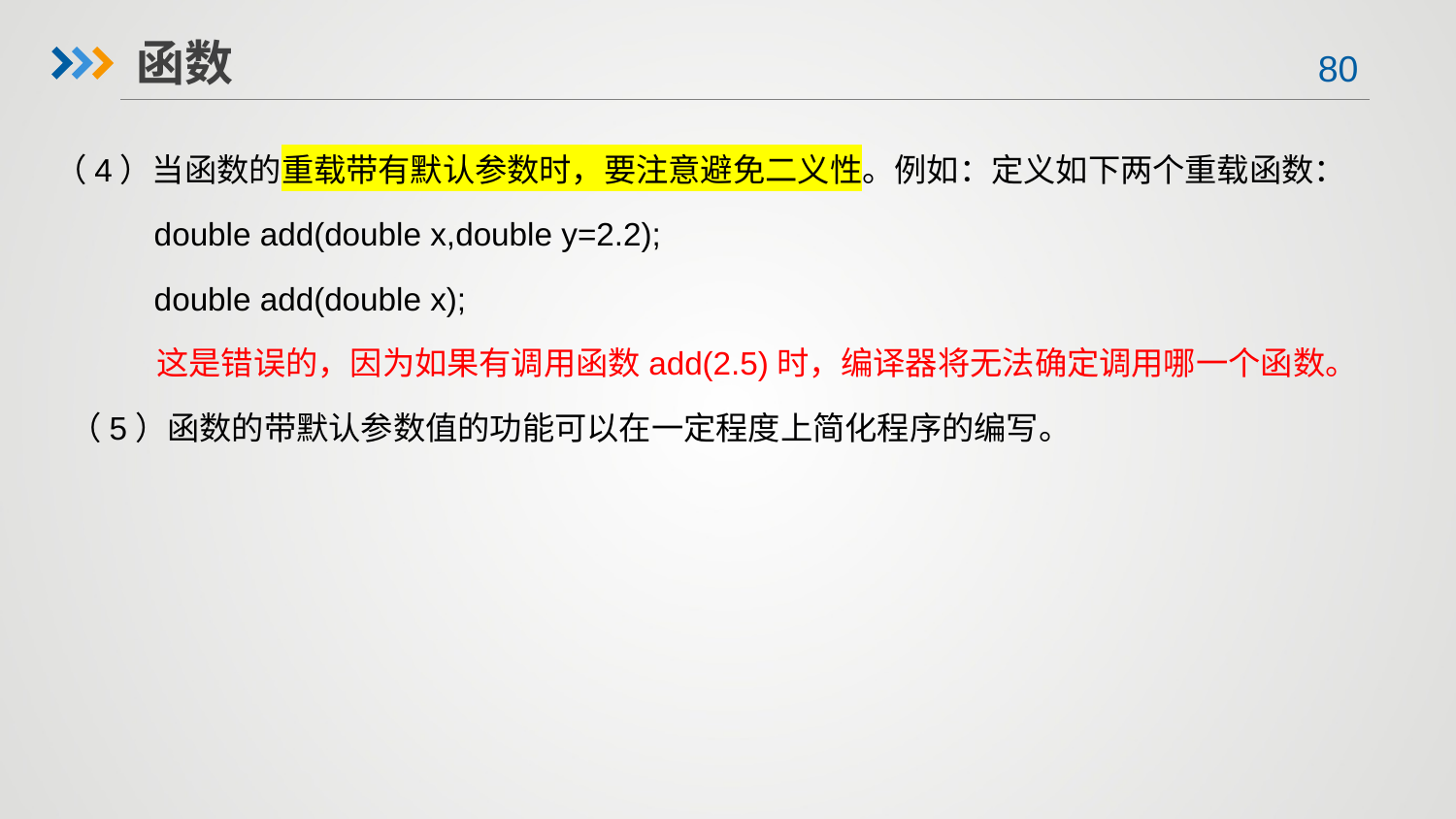

函数
（4）当函数的重载带有默认参数时，要注意避免二义性。例如：定义如下两个重载函数：
   double add(double x,double y=2.2);
   double add(double x);
   这是错误的，因为如果有调用函数add(2.5)时，编译器将无法确定调用哪一个函数。
 （5）函数的带默认参数值的功能可以在一定程度上简化程序的编写。